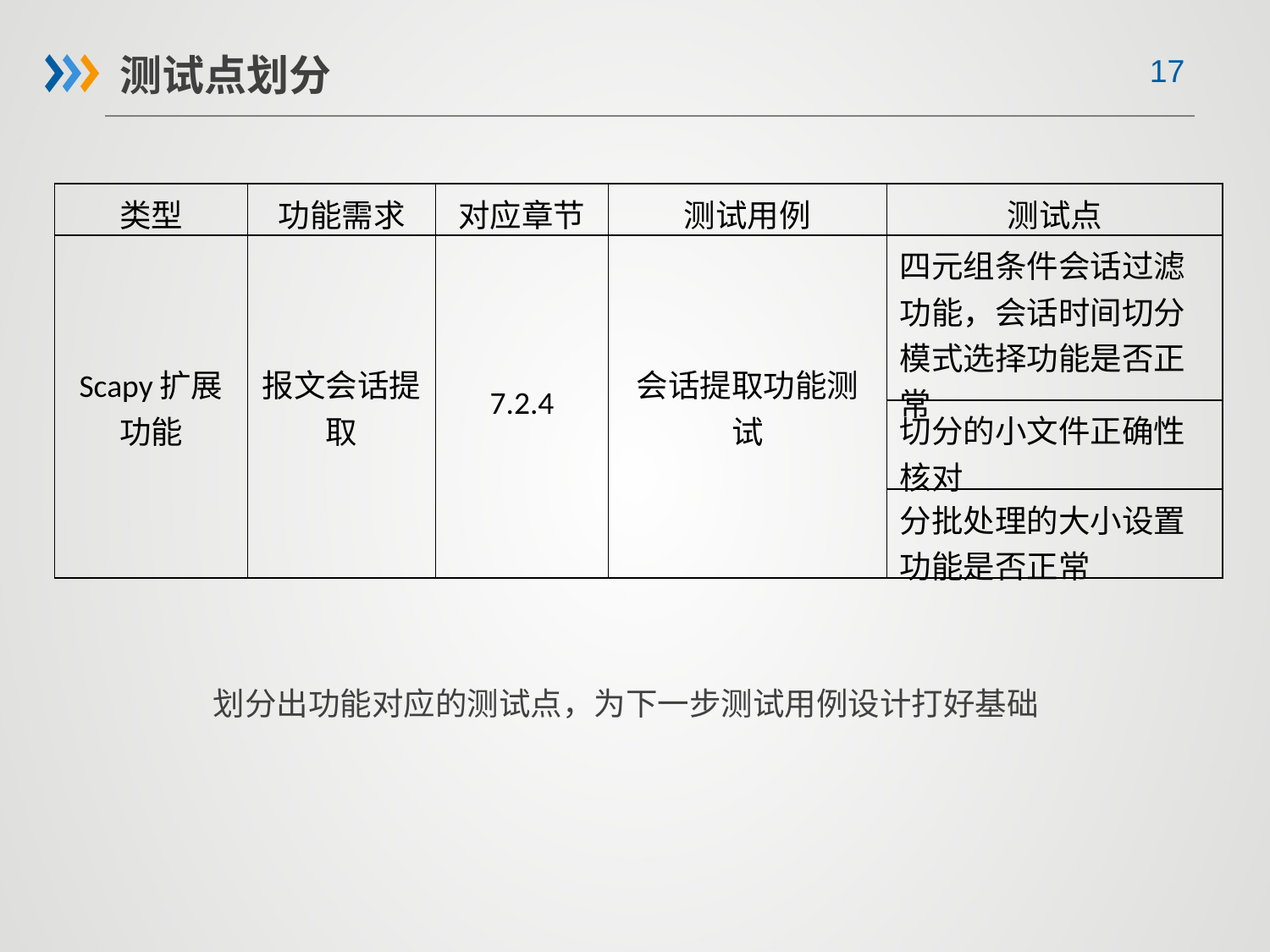

测试点划分
| 类型 | 功能需求 | 对应章节 | 测试用例 | 测试点 |
| --- | --- | --- | --- | --- |
| Scapy扩展功能 | 报文会话提取 | 7.2.4 | 会话提取功能测试 | 四元组条件会话过滤功能，会话时间切分模式选择功能是否正常 |
|  |  |  |  | 切分的小文件正确性核对 |
|  |  |  |  | 分批处理的大小设置功能是否正常 |
划分出功能对应的测试点，为下一步测试用例设计打好基础